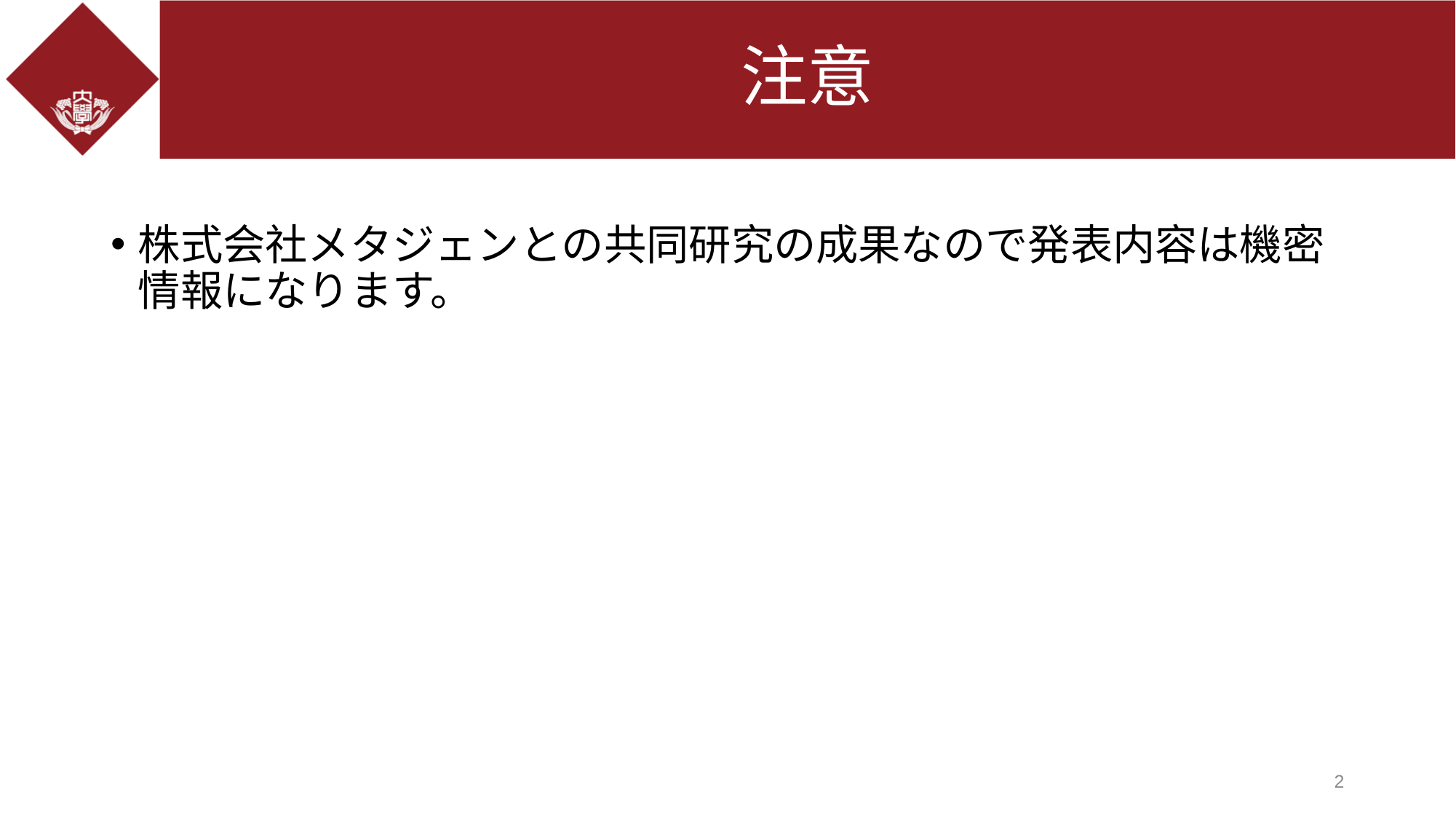

# 注意
株式会社メタジェンとの共同研究の成果なので発表内容は機密情報になります。
2